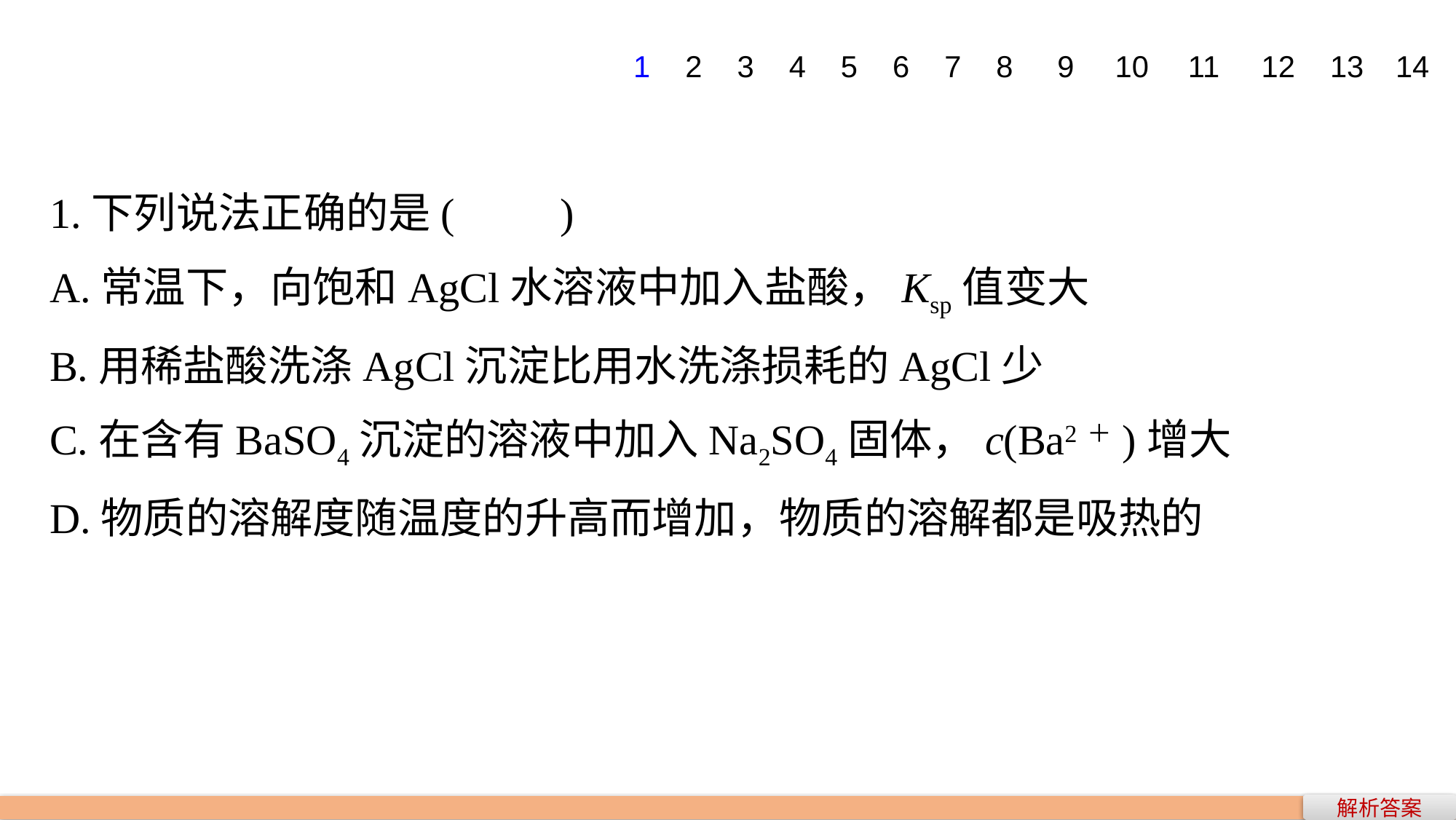

1
2
3
4
5
6
7
8
9
10
11
12
13
14
1.下列说法正确的是(　　)
A.常温下，向饱和AgCl水溶液中加入盐酸，Ksp值变大
B.用稀盐酸洗涤AgCl沉淀比用水洗涤损耗的AgCl少
C.在含有BaSO4沉淀的溶液中加入Na2SO4固体，c(Ba2＋)增大
D.物质的溶解度随温度的升高而增加，物质的溶解都是吸热的
解析答案